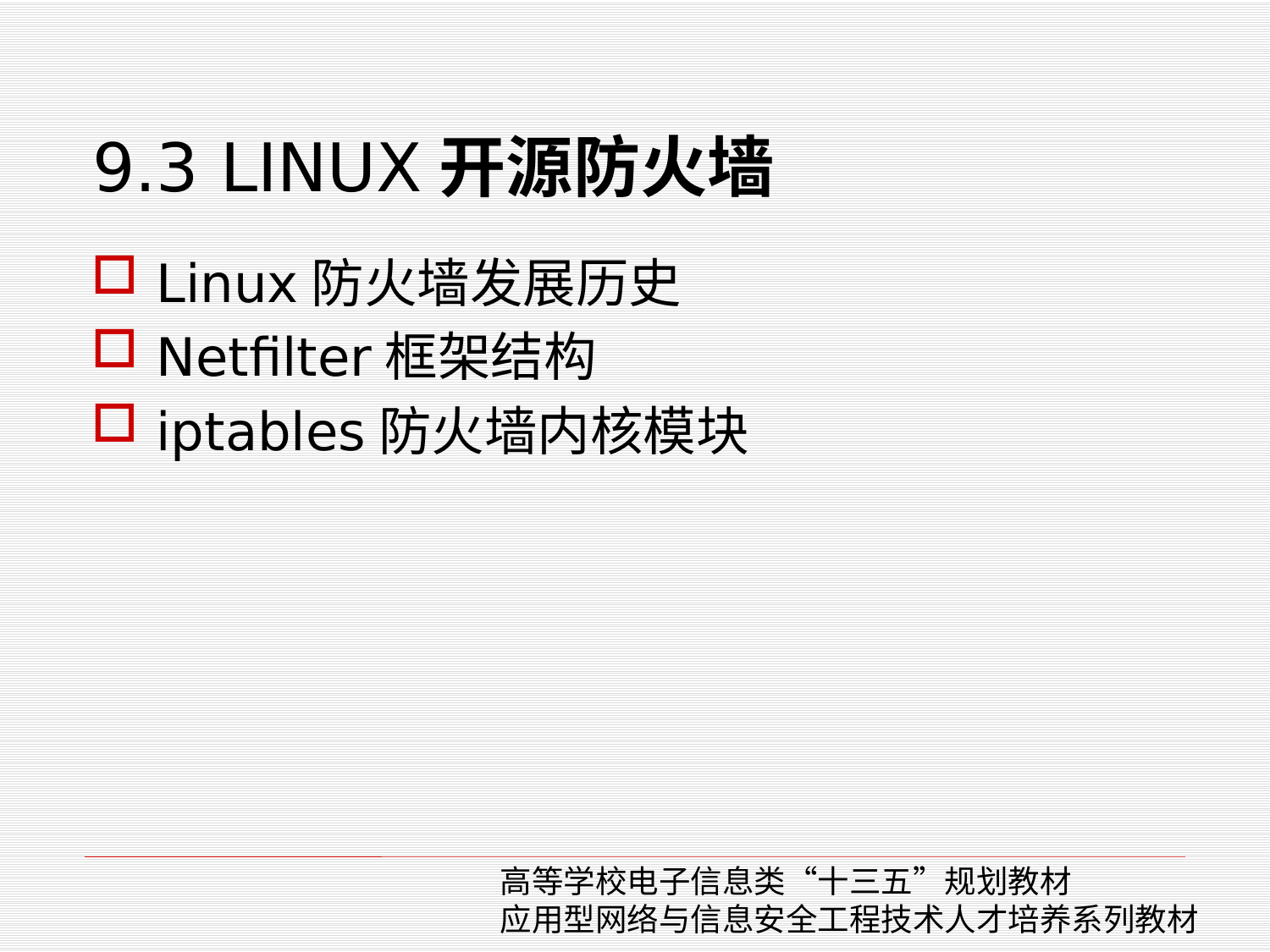

# 9.3 LINUX开源防火墙
Linux防火墙发展历史
Netfilter框架结构
iptables防火墙内核模块

高等学校电子信息类“十三五”规划教材
应用型网络与信息安全工程技术人才培养系列教材